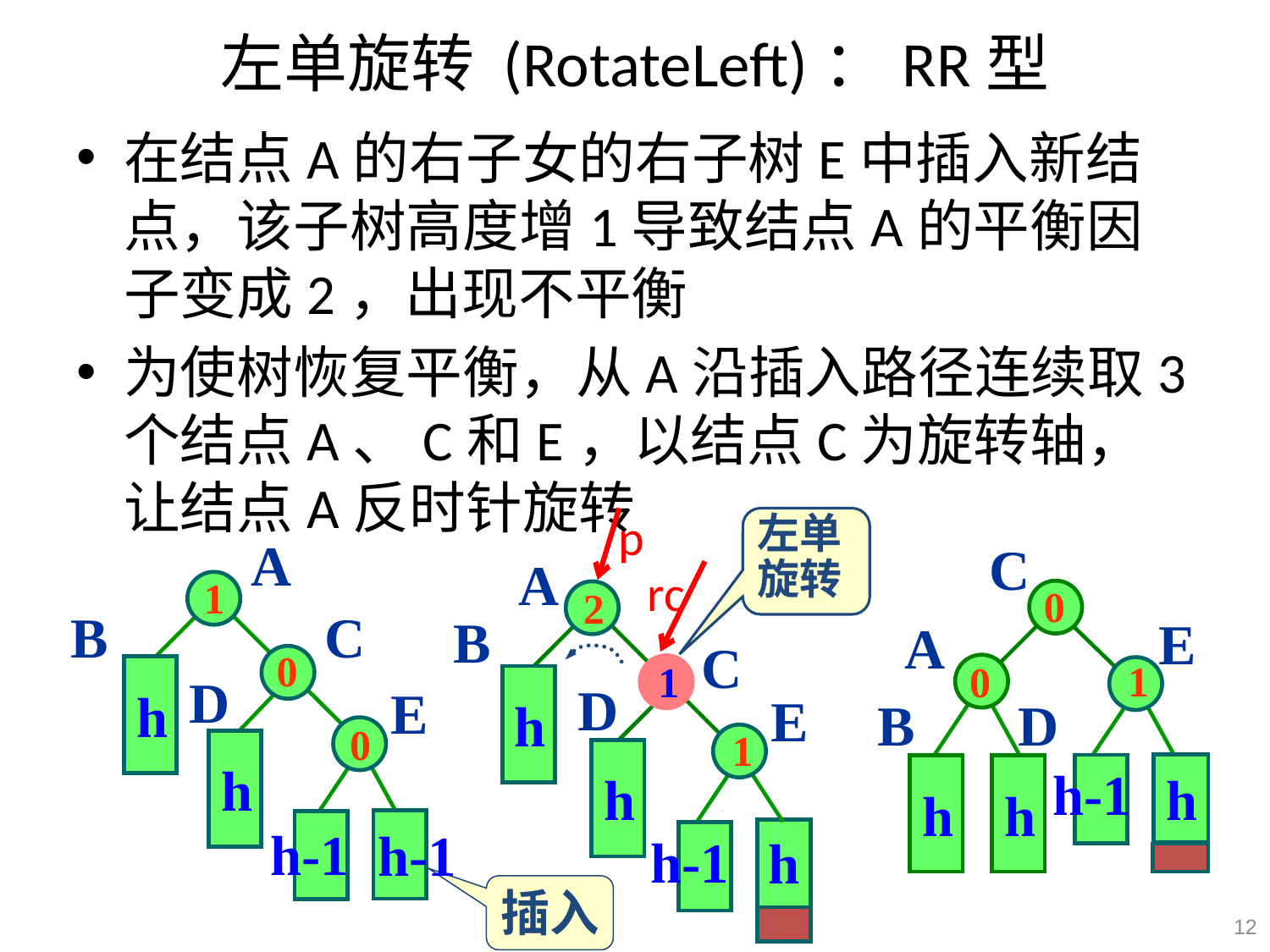

# 左单旋转 (RotateLeft)：RR型
在结点A的右子女的右子树E中插入新结点，该子树高度增1导致结点A的平衡因子变成2，出现不平衡
为使树恢复平衡，从A沿插入路径连续取3个结点A、C和E，以结点C为旋转轴，让结点A反时针旋转
p
左单
旋转

A
1

h

h

h-1
h-1
B
C
0
D
E
0
C
0

E
A

0

B
D

h-1

h
h
h

1
A
rc
2

B

C

1

h
D
E

1

h

h-1
h

插入
12